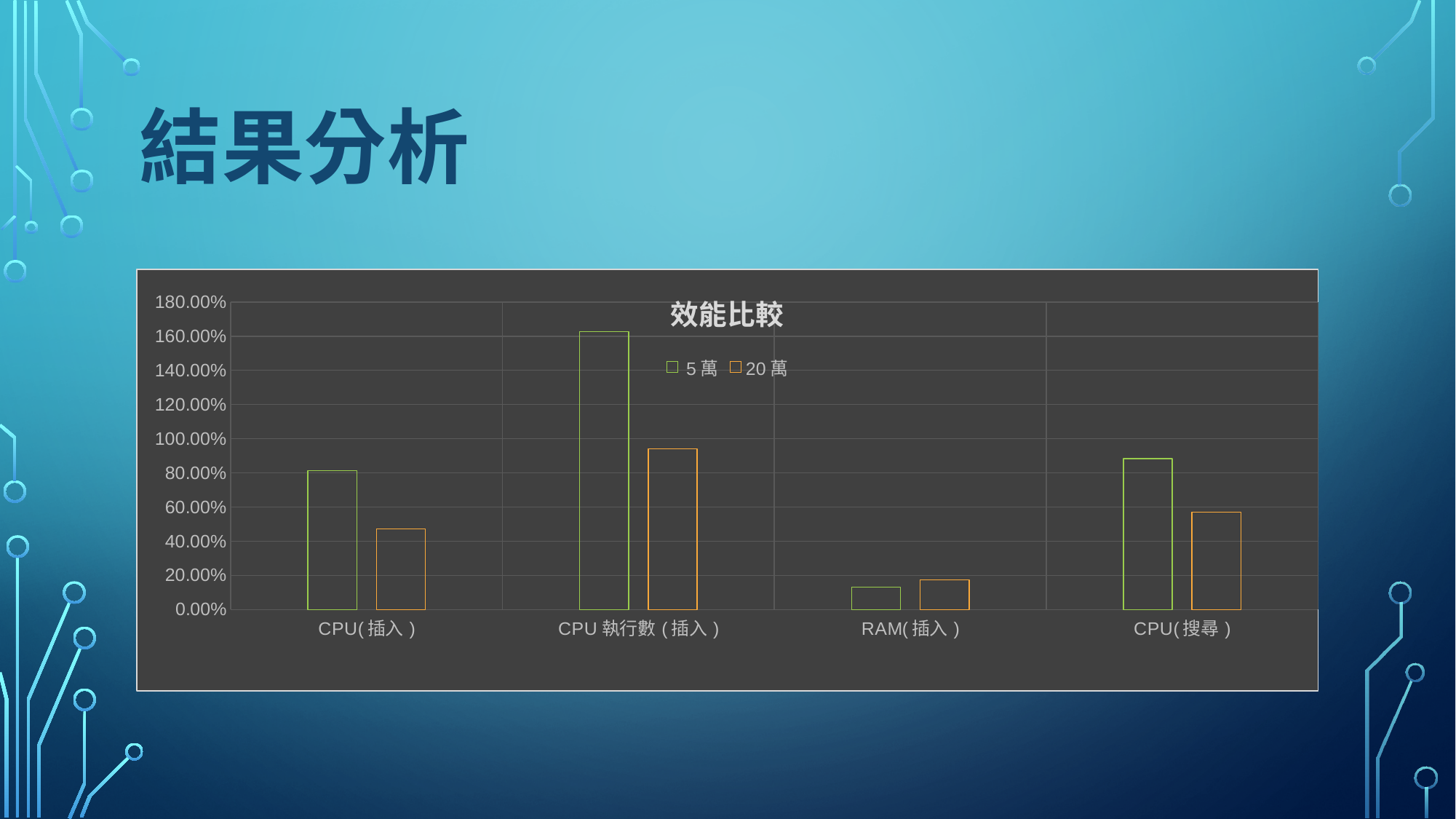

結果分析

### Chart: 效能比較

| Category |  5萬 | 20萬 |
|---|---|---|
| CPU(插入) | 0.8132 | 0.4708 |
| CPU執行數(插入) | 1.6264 | 0.9416 |
| RAM(插入) | 0.1322 | 0.1731 |
| CPU(搜尋) | 0.8826 | 0.5689 |